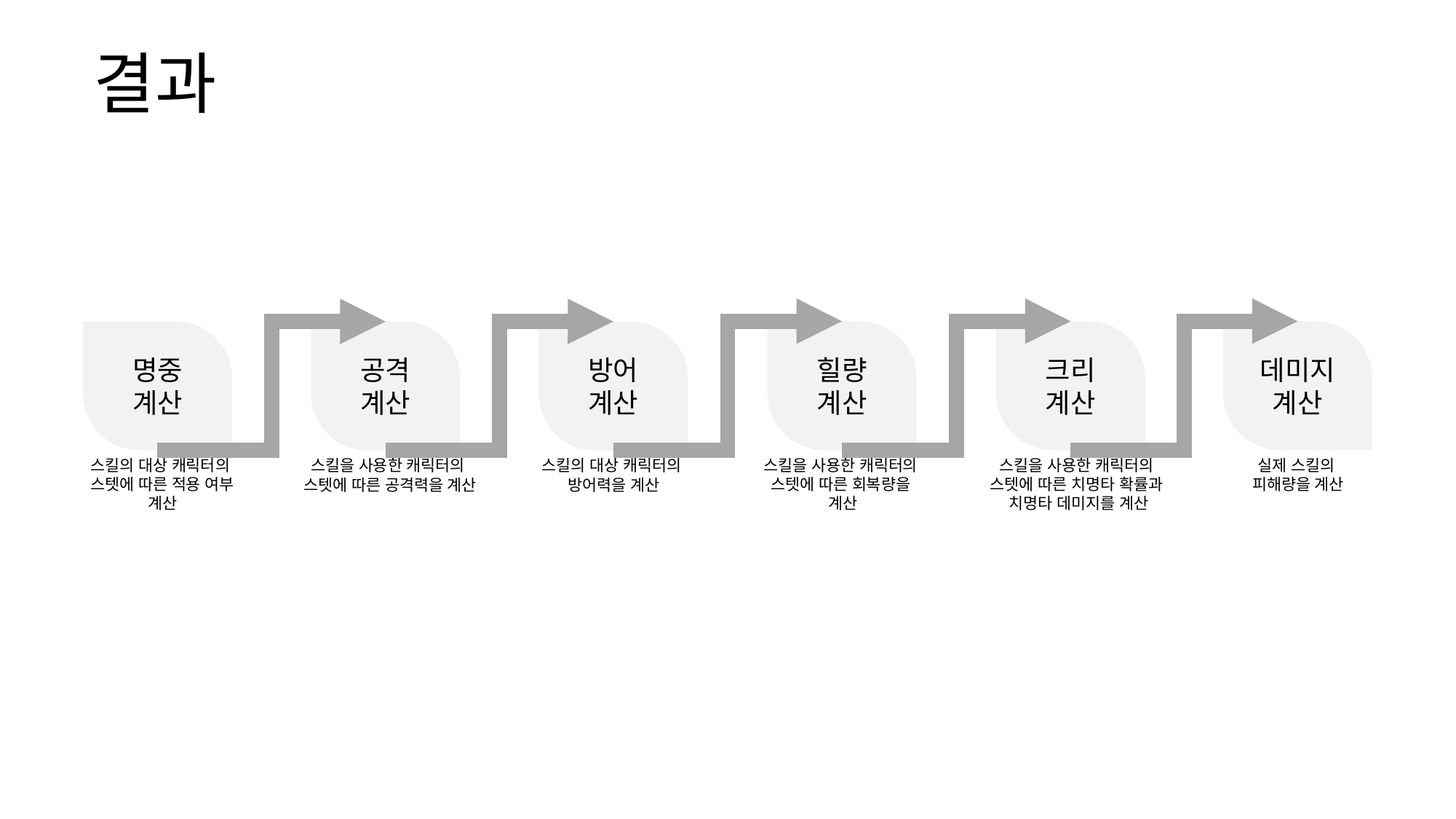

결과
명중
계산
힐량
계산
크리
계산
데미지
계산
공격
계산
방어
계산
스킬의 대상 캐릭터의
스텟에 따른 적용 여부
계산
스킬을 사용한 캐릭터의
스텟에 따른 회복량을
계산
스킬을 사용한 캐릭터의
스텟에 따른 치명타 확률과
치명타 데미지를 계산
실제 스킬의
피해량을 계산
스킬을 사용한 캐릭터의
스텟에 따른 공격력을 계산
스킬의 대상 캐릭터의
방어력을 계산